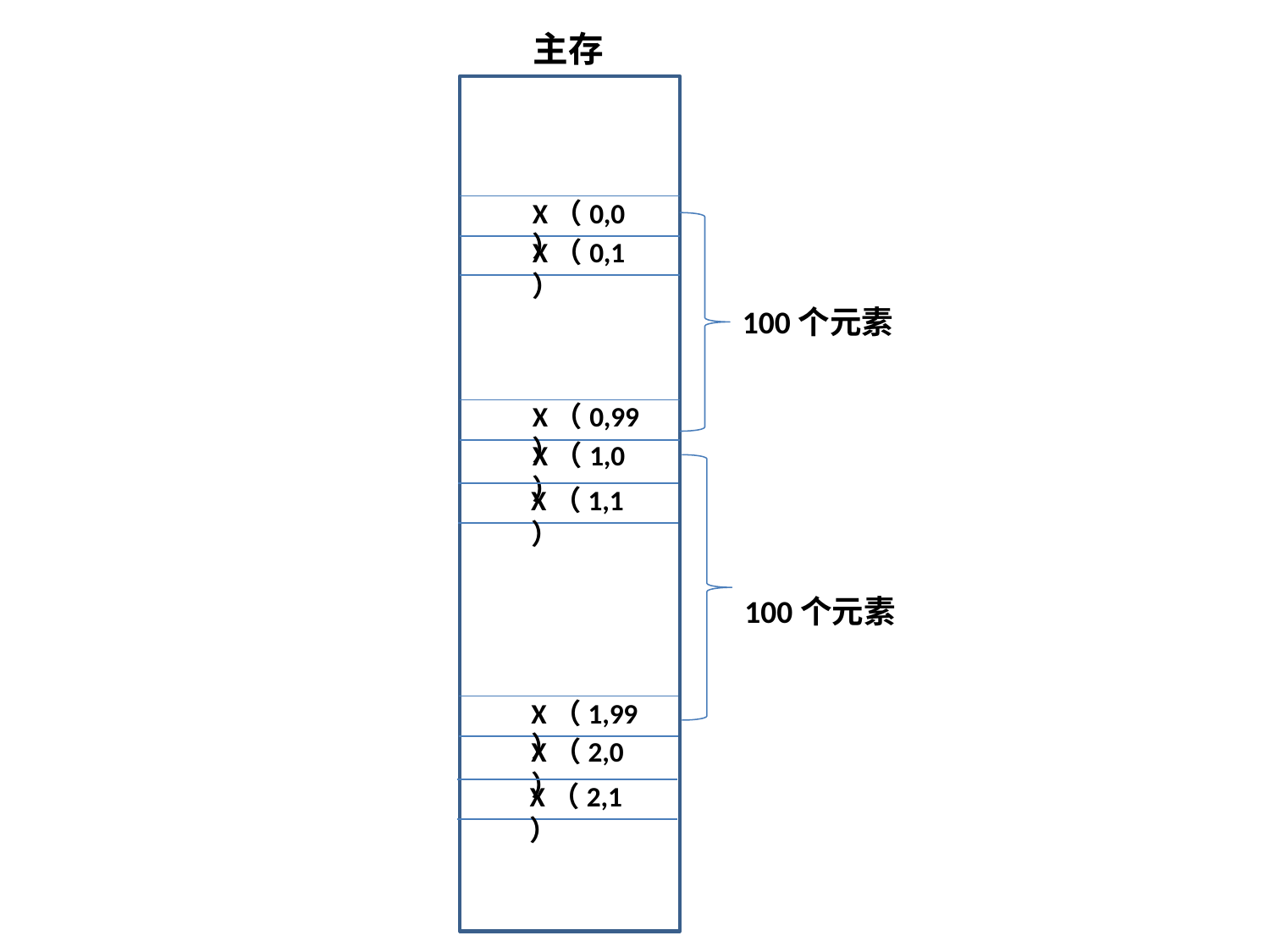

主存

X（0,0）

X（0,1）
100个元素
X（0,99）
X（1,0）

X（1,1）
100个元素
X（1,99）
X（2,0）
X（2,1）